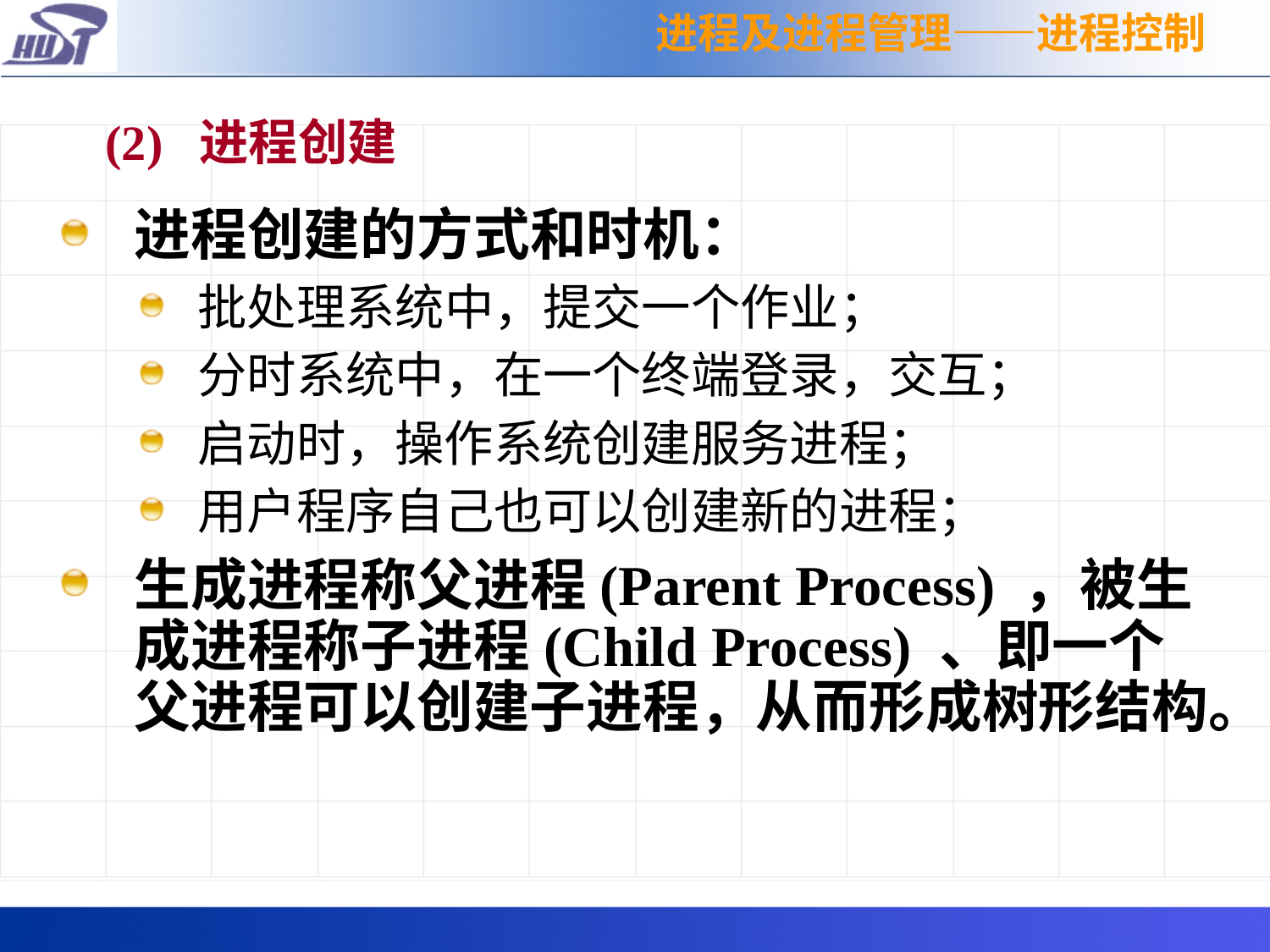

进程及进程管理——进程控制
(2)  进程创建
# 进程创建的方式和时机：
批处理系统中，提交一个作业；
分时系统中，在一个终端登录，交互；
启动时，操作系统创建服务进程；
用户程序自己也可以创建新的进程；
生成进程称父进程(Parent Process) ，被生成进程称子进程(Child Process) 、即一个父进程可以创建子进程，从而形成树形结构。